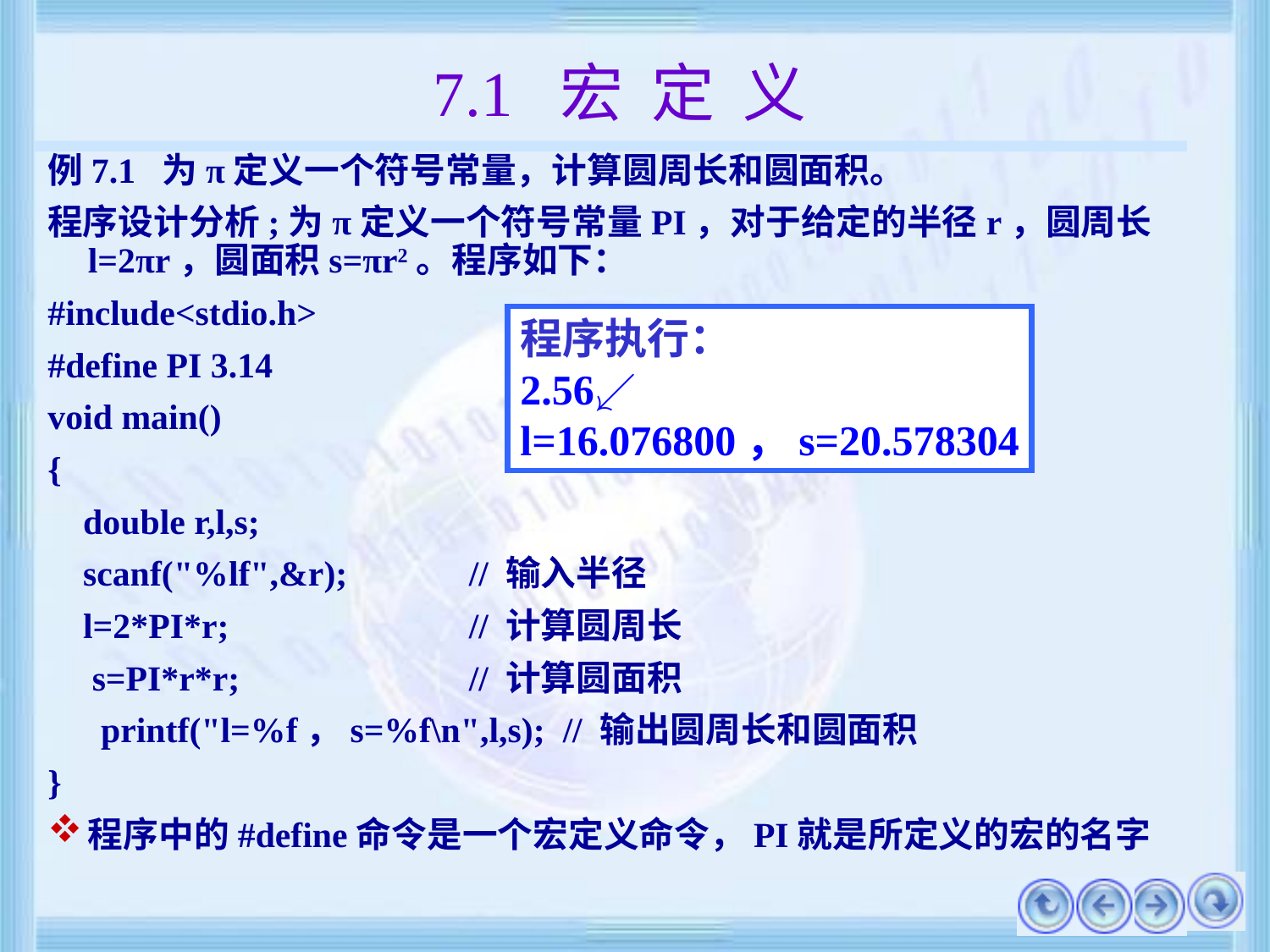

# 7.1  宏  定  义
例7.1  为π定义一个符号常量，计算圆周长和圆面积。
程序设计分析;为π定义一个符号常量PI，对于给定的半径r，圆周长l=2πr，圆面积s=πr2。程序如下：
#include<stdio.h>
#define PI 3.14
void main()
{
    double r,l,s;
    scanf("%lf",&r);	// 输入半径
    l=2*PI*r;		// 计算圆周长
     s=PI*r*r;		// 计算圆面积
      printf("l=%f，s=%f\n",l,s);  // 输出圆周长和圆面积
}
程序中的#define命令是一个宏定义命令，PI就是所定义的宏的名字
程序执行：
2.56↙
l=16.076800，s=20.578304